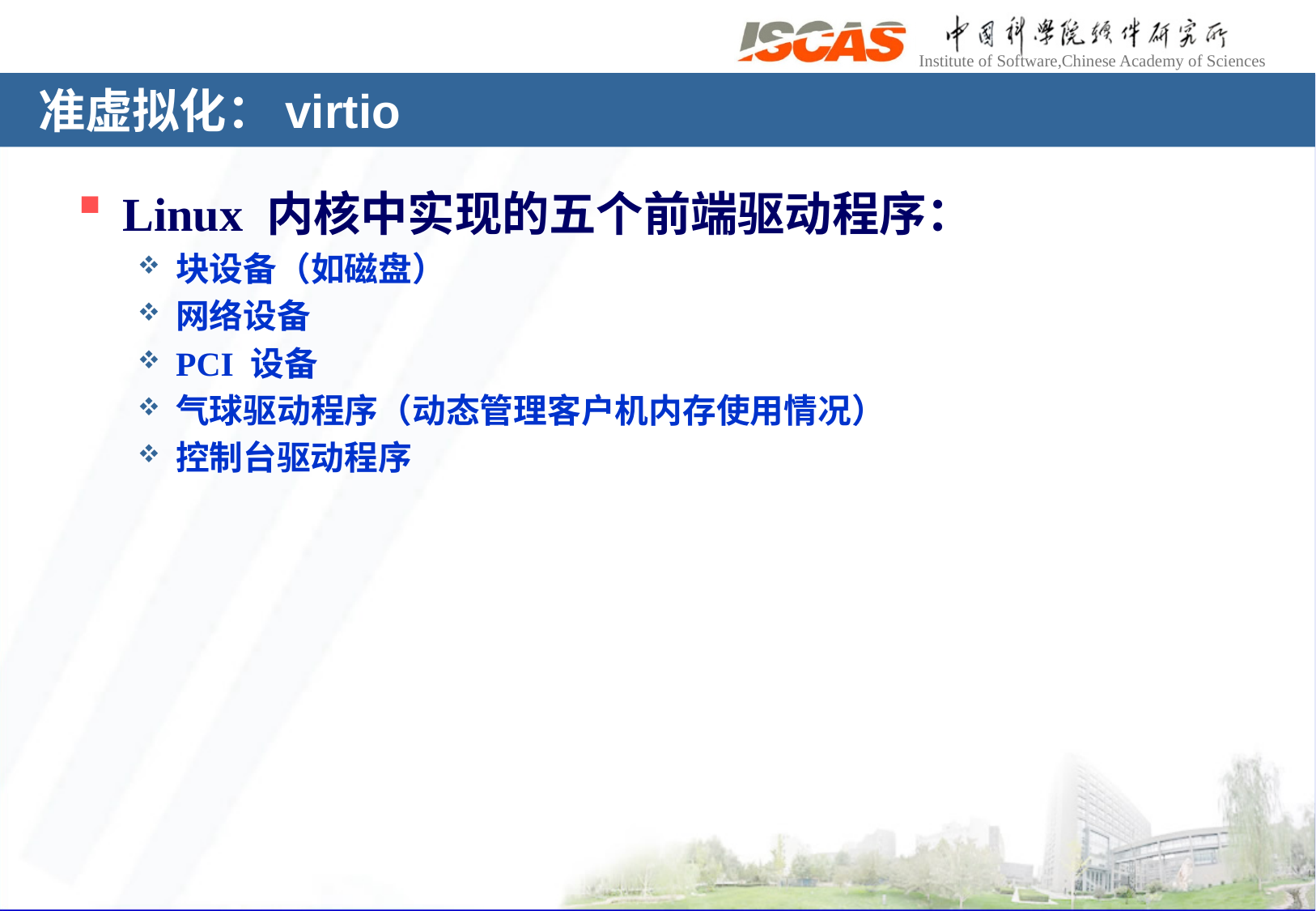

# 准虚拟化：virtio
Linux 内核中实现的五个前端驱动程序：
块设备（如磁盘）
网络设备
PCI 设备
气球驱动程序（动态管理客户机内存使用情况）
控制台驱动程序